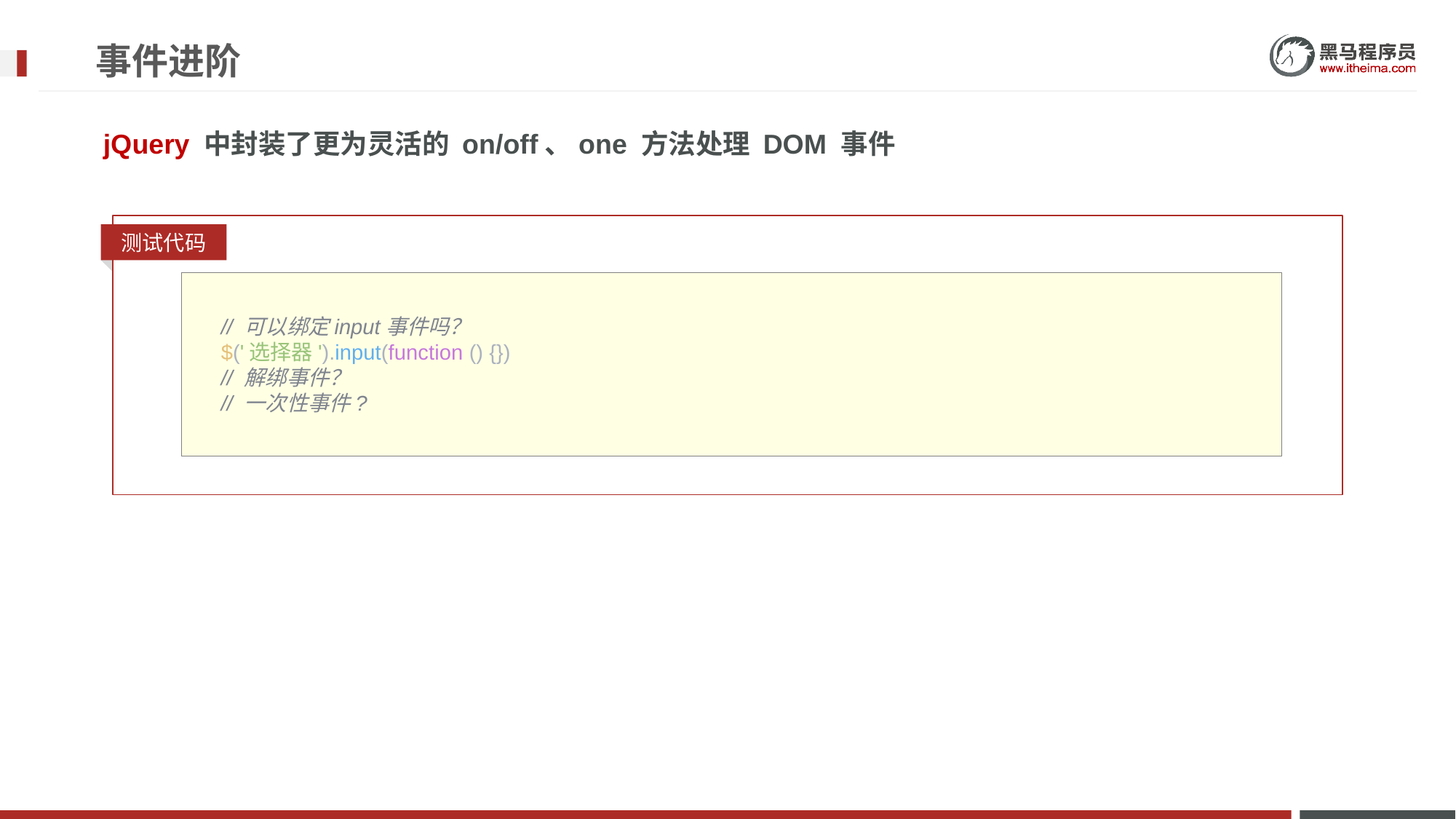

# 事件进阶
 jQuery 中封装了更为灵活的 on/off、one 方法处理 DOM 事件

测试代码

      // 可以绑定input事件吗？
      $('选择器').input(function () {})
      // 解绑事件？
      // 一次性事件?